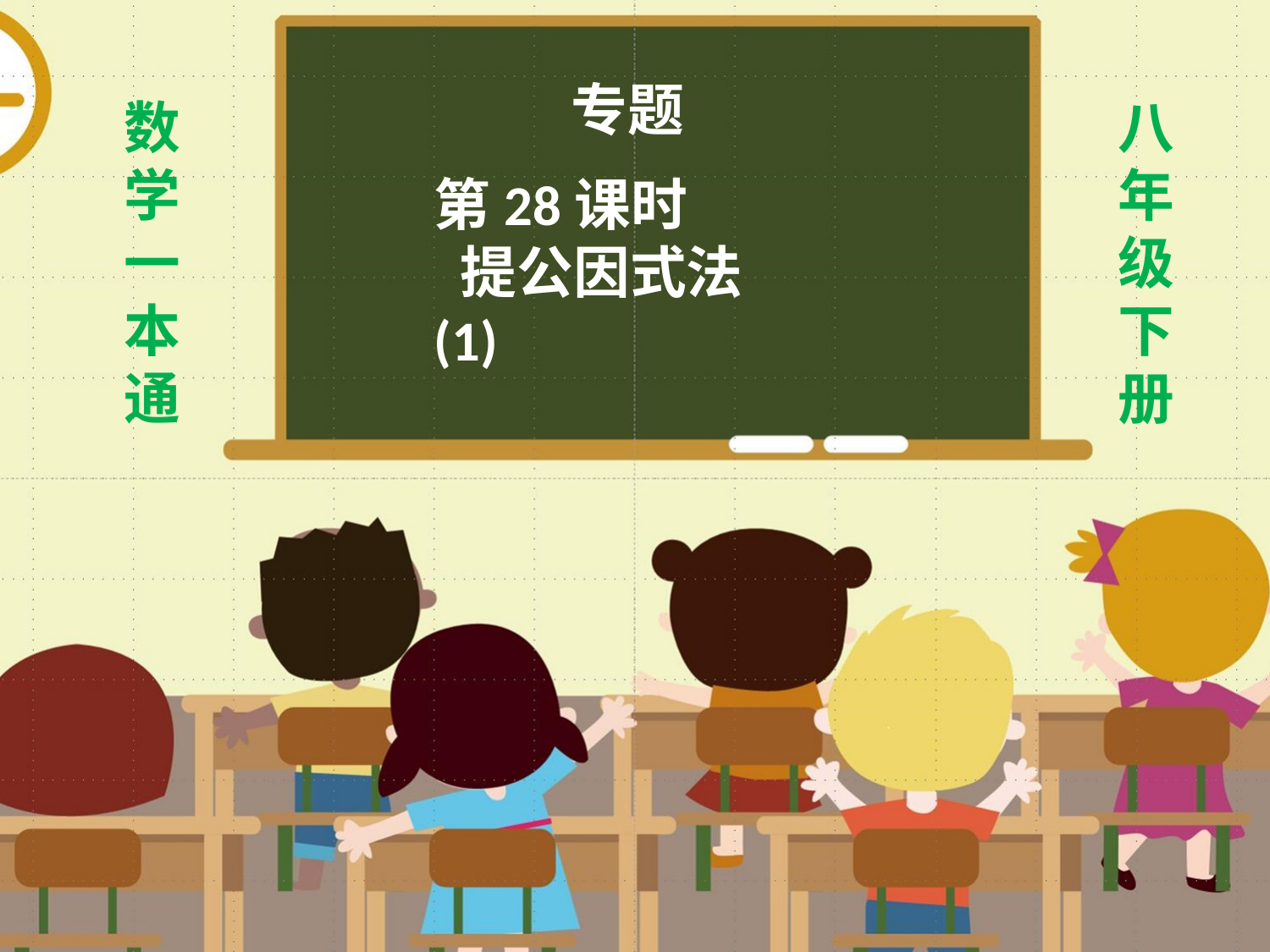

专题
数
学
一
本
通
八年级下册
第28课时
 提公因式法(1)